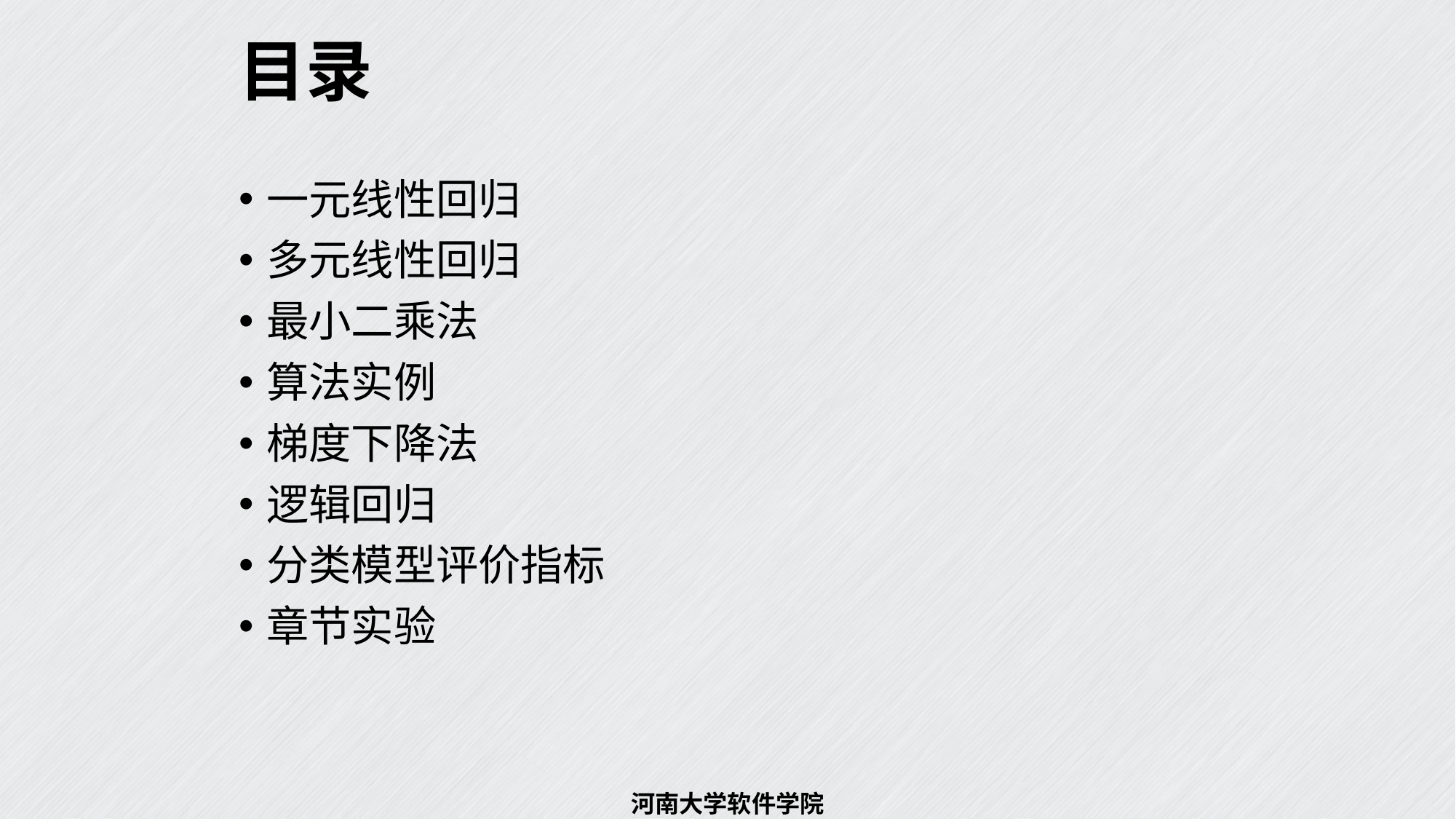

# 目录
一元线性回归
多元线性回归
最小二乘法
算法实例
梯度下降法
逻辑回归
分类模型评价指标
章节实验